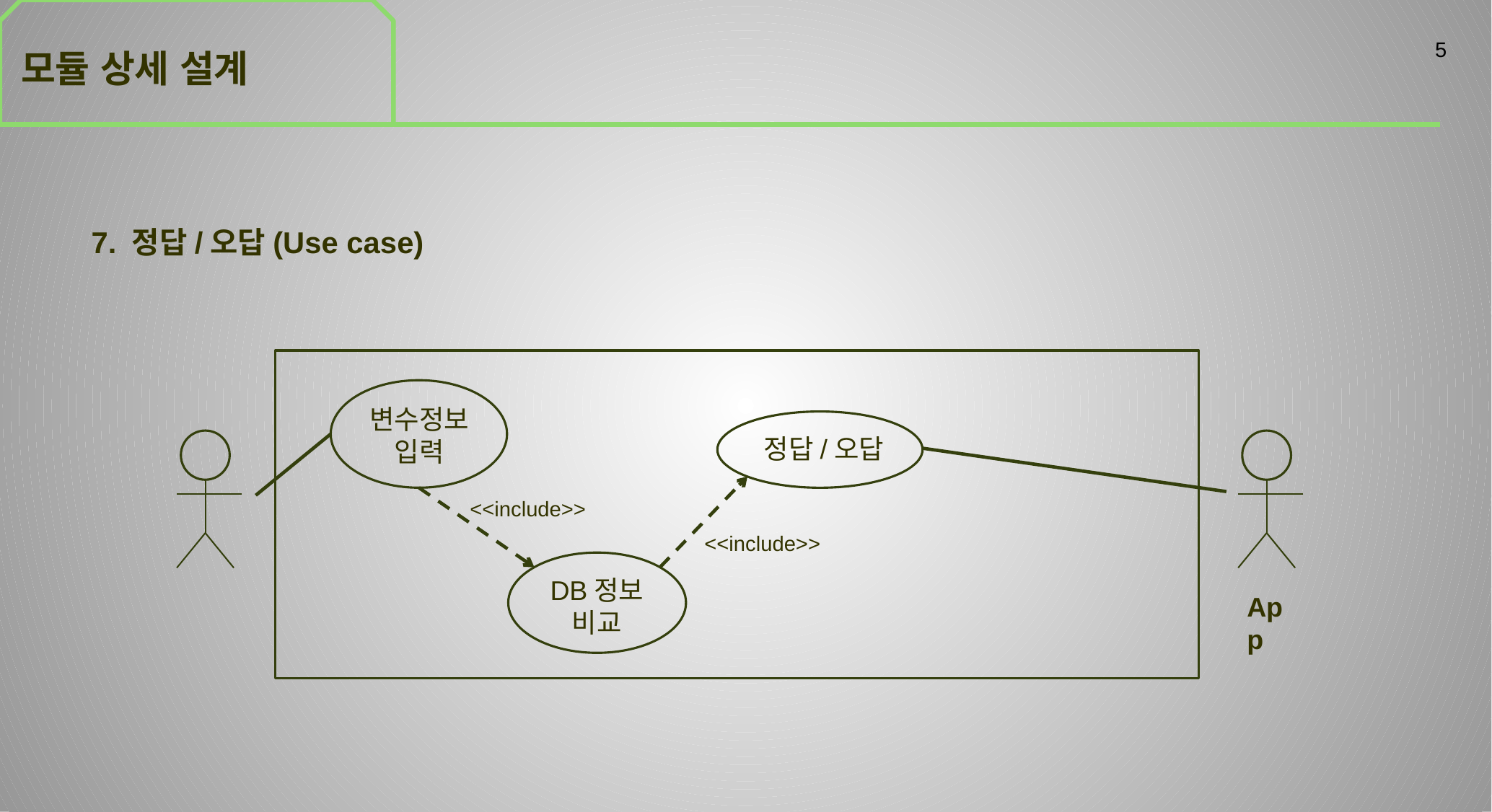

모듈 상세 설계
5
 7. 정답/오답(Use case)

변수정보
입력

정답/오답

<<include>>
<<include>>

DB정보
비교
App